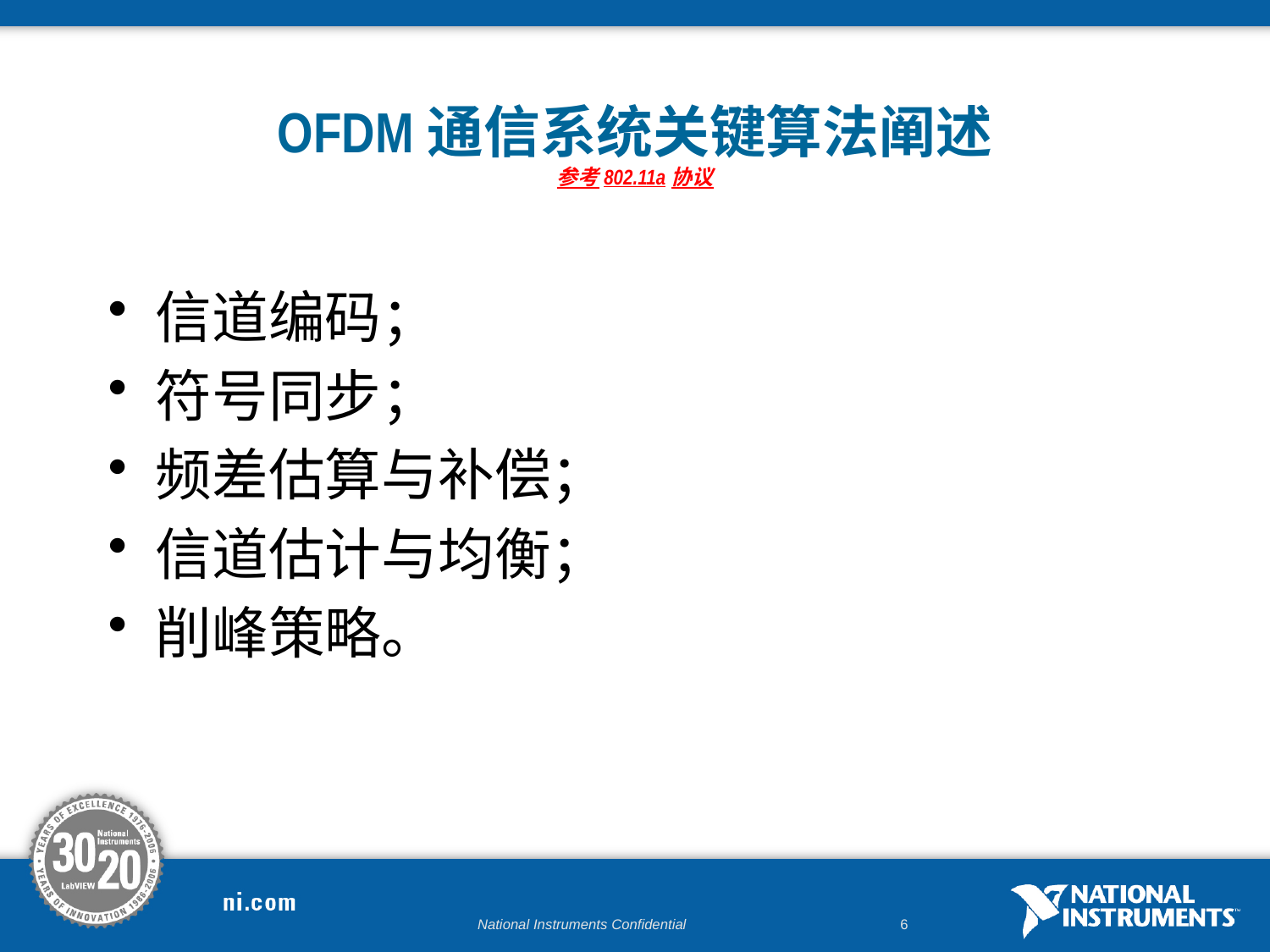

# OFDM通信系统关键算法阐述 参考802.11a协议
信道编码；
符号同步；
频差估算与补偿；
信道估计与均衡；
削峰策略。